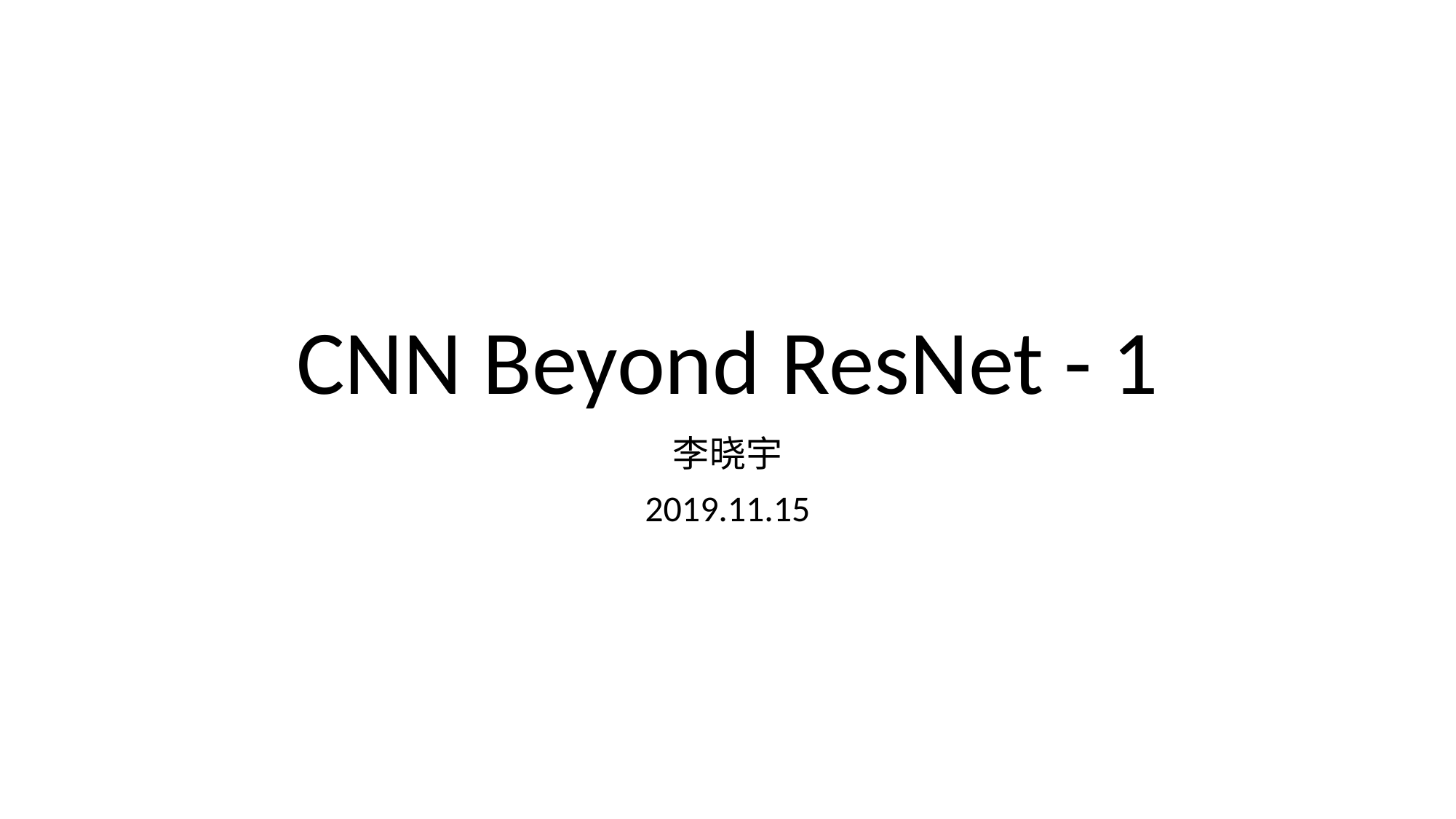

# CNN Beyond ResNet - 1
李晓宇
2019.11.15